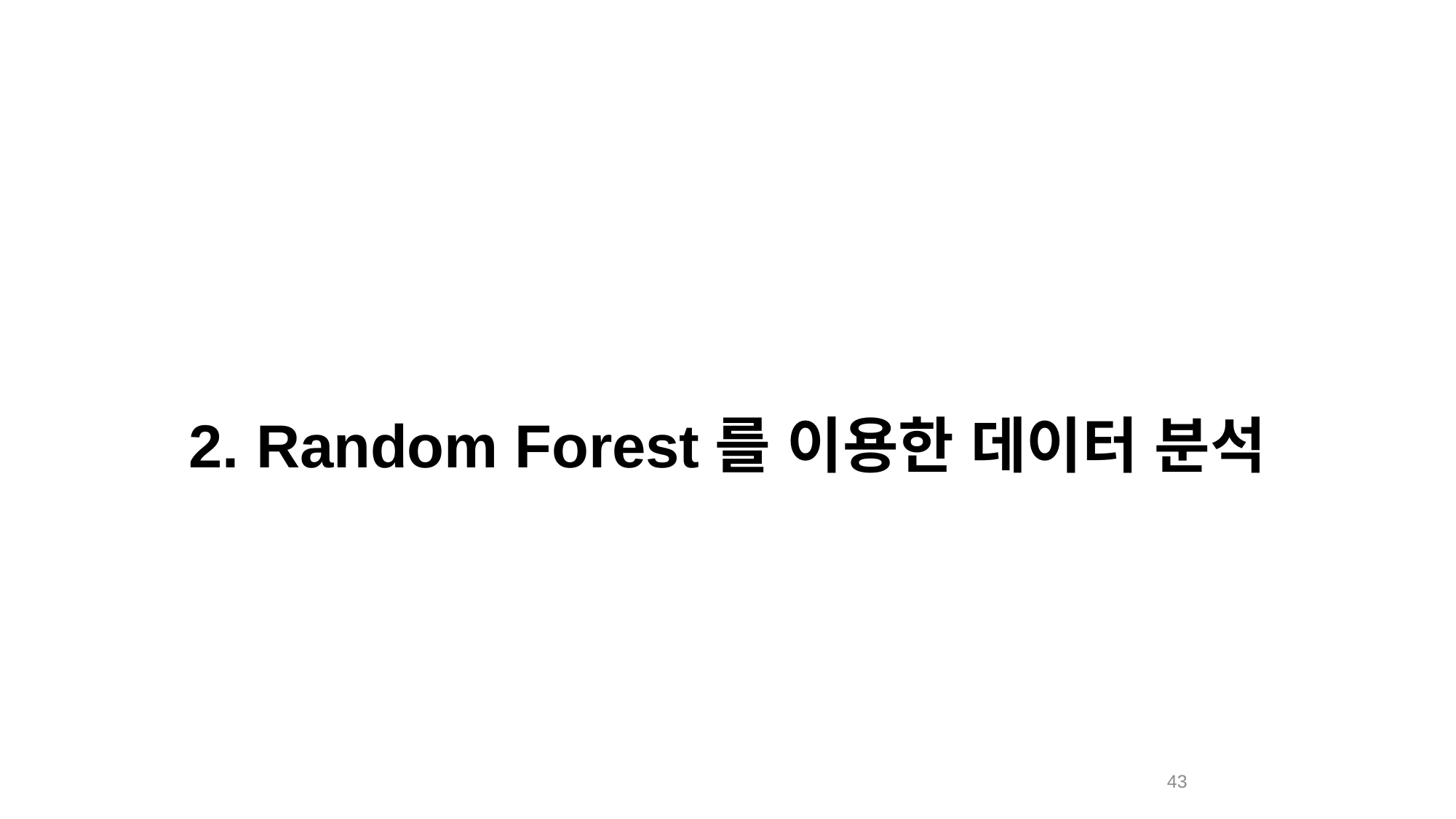

2. Random Forest를 이용한 데이터 분석
43